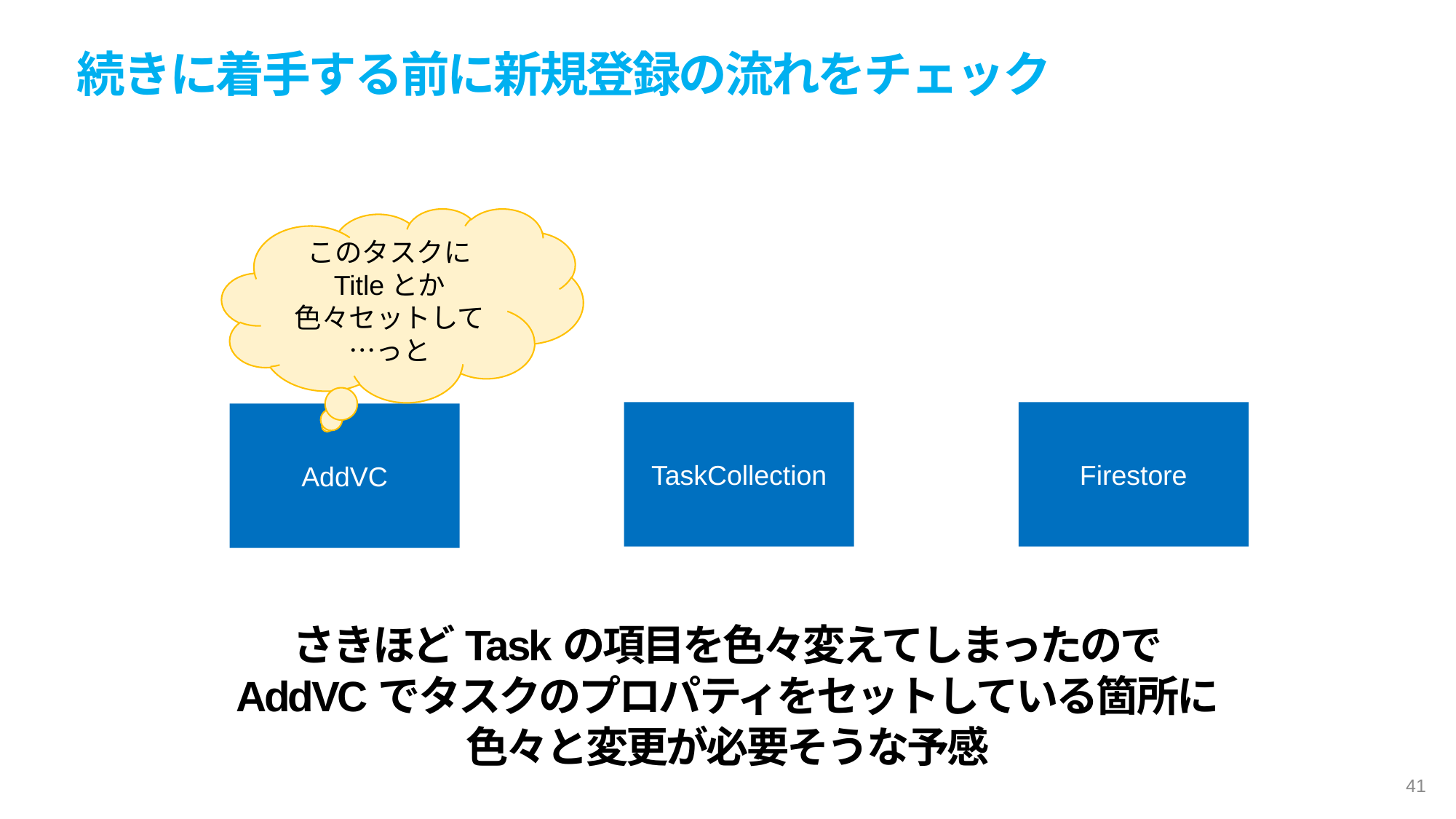

続きに着手する前に新規登録の流れをチェック
このタスクに
Titleとか
色々セットして…っと
TaskCollection
Firestore
AddVC
さきほどTaskの項目を色々変えてしまったので
AddVCでタスクのプロパティをセットしている箇所に
色々と変更が必要そうな予感
41